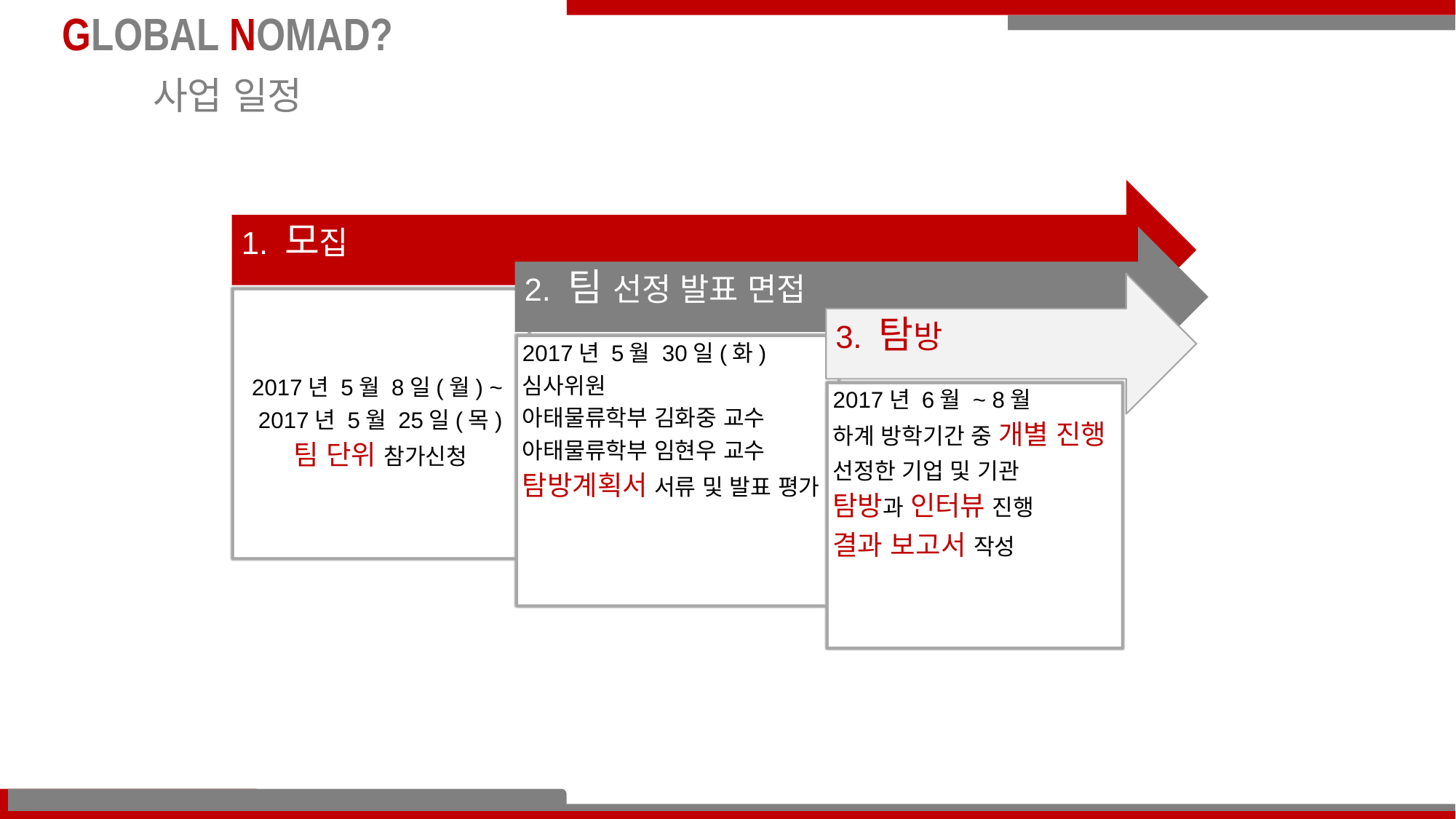

GLOBAL NOMAD?

사업 일정
1. 모집
2017년 5월 8일(월) ~
2017년 5월 25일(목)
팀 단위 참가신청
2. 팀 선정 발표 면접
2017년 5월 30일(화)
심사위원
아태물류학부 김화중 교수
아태물류학부 임현우 교수
탐방계획서 서류 및 발표 평가
3. 탐방
2017년 6월 ~ 8월
하계 방학기간 중 개별 진행
선정한 기업 및 기관
탐방과 인터뷰 진행
결과 보고서 작성